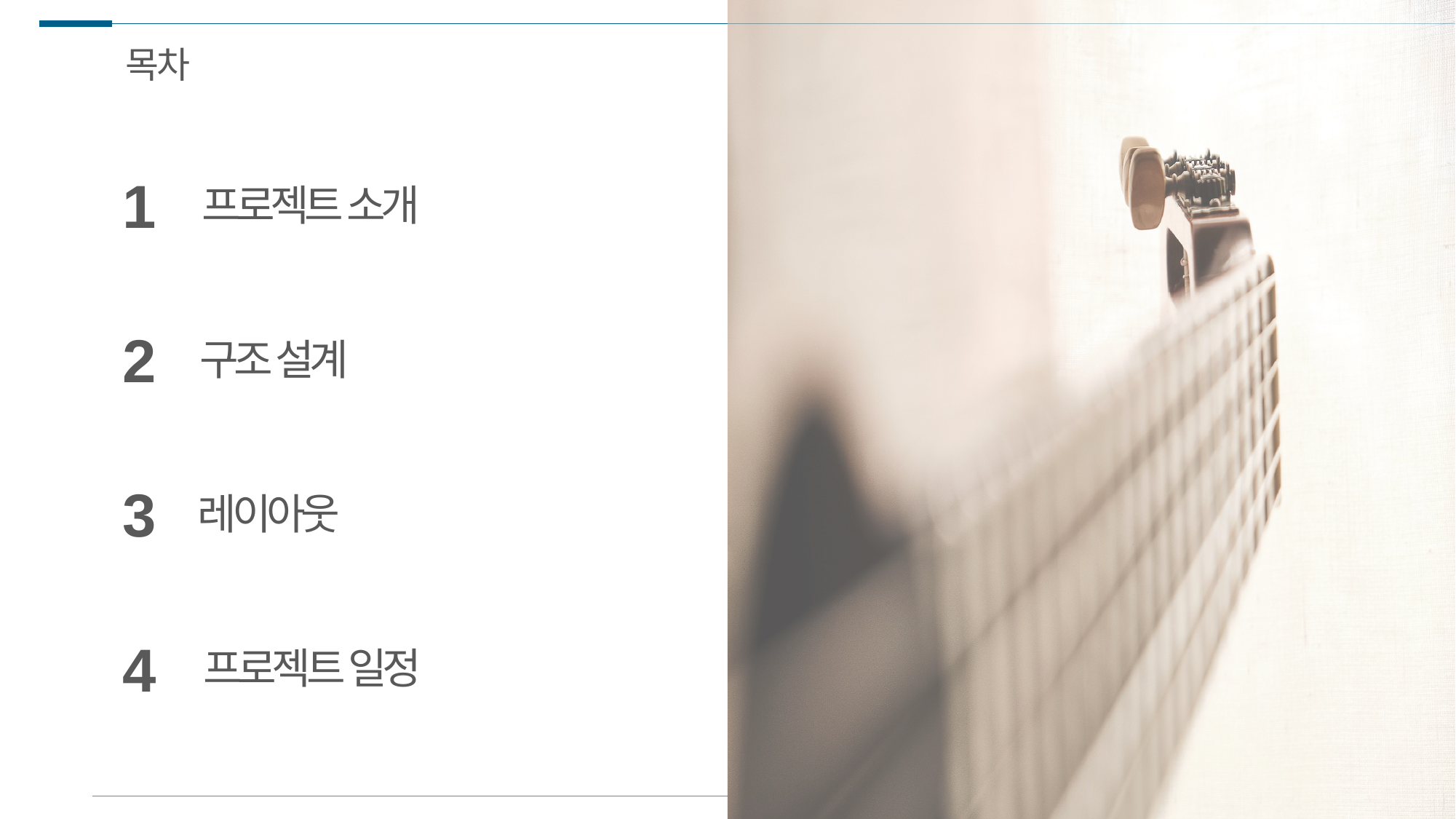

목차
1
프로젝트 소개
2
구조 설계
3
레이아웃
4
프로젝트 일정